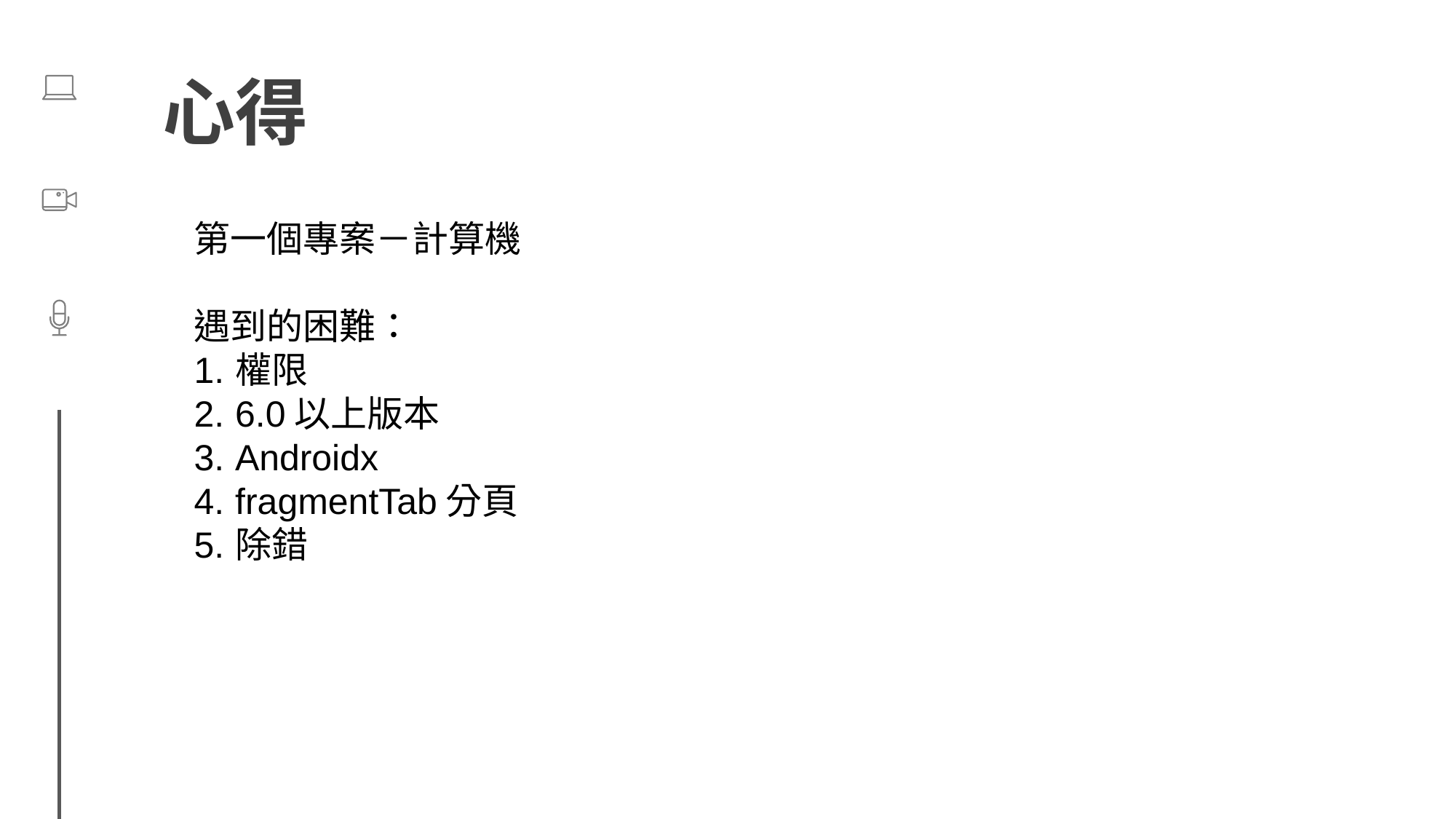

心得
第一個專案－計算機

遇到的困難：
權限
6.0以上版本
Androidx
fragmentTab分頁
除錯